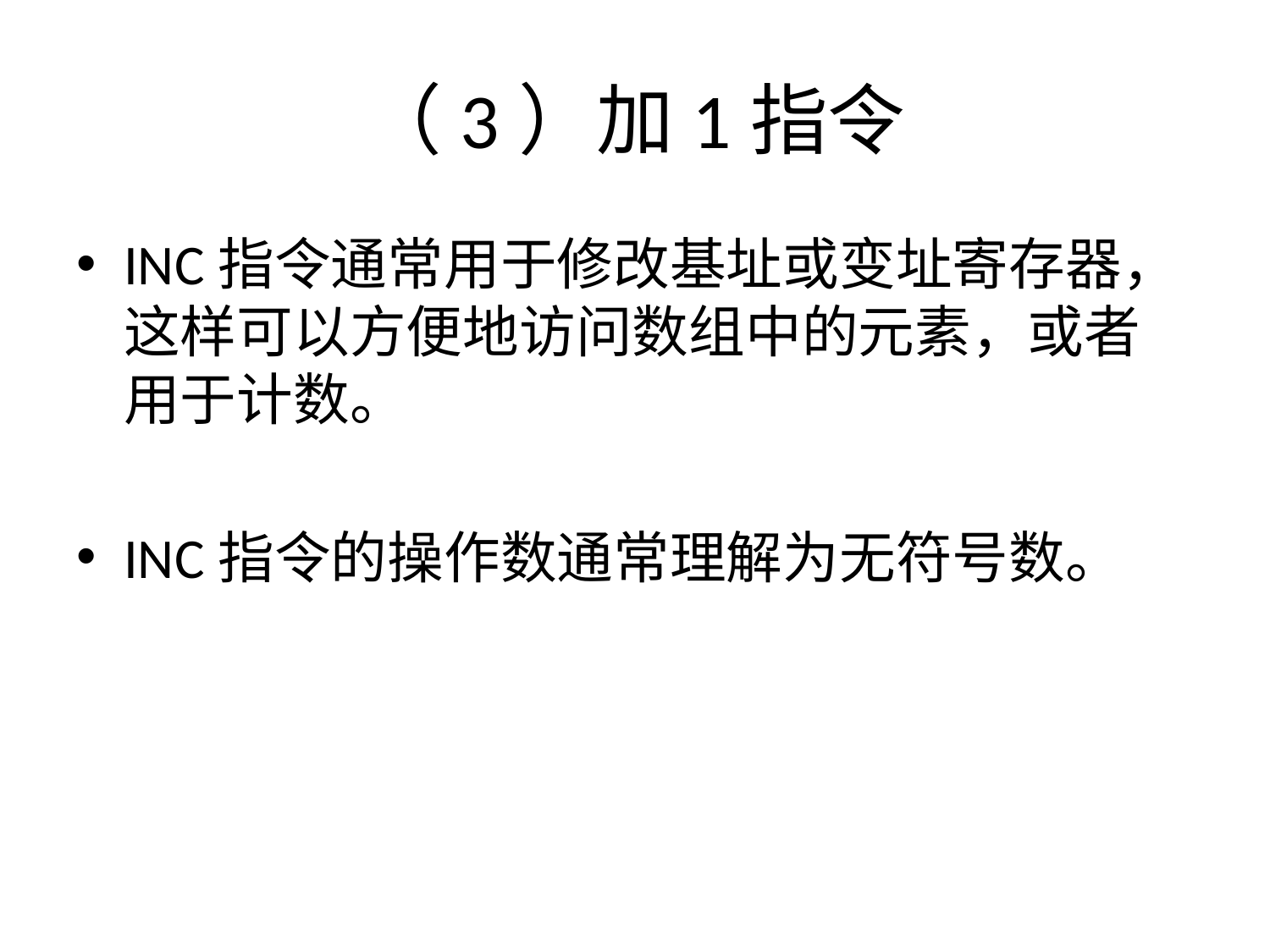

# （3）加1指令
INC指令通常用于修改基址或变址寄存器，这样可以方便地访问数组中的元素，或者用于计数。

INC指令的操作数通常理解为无符号数。